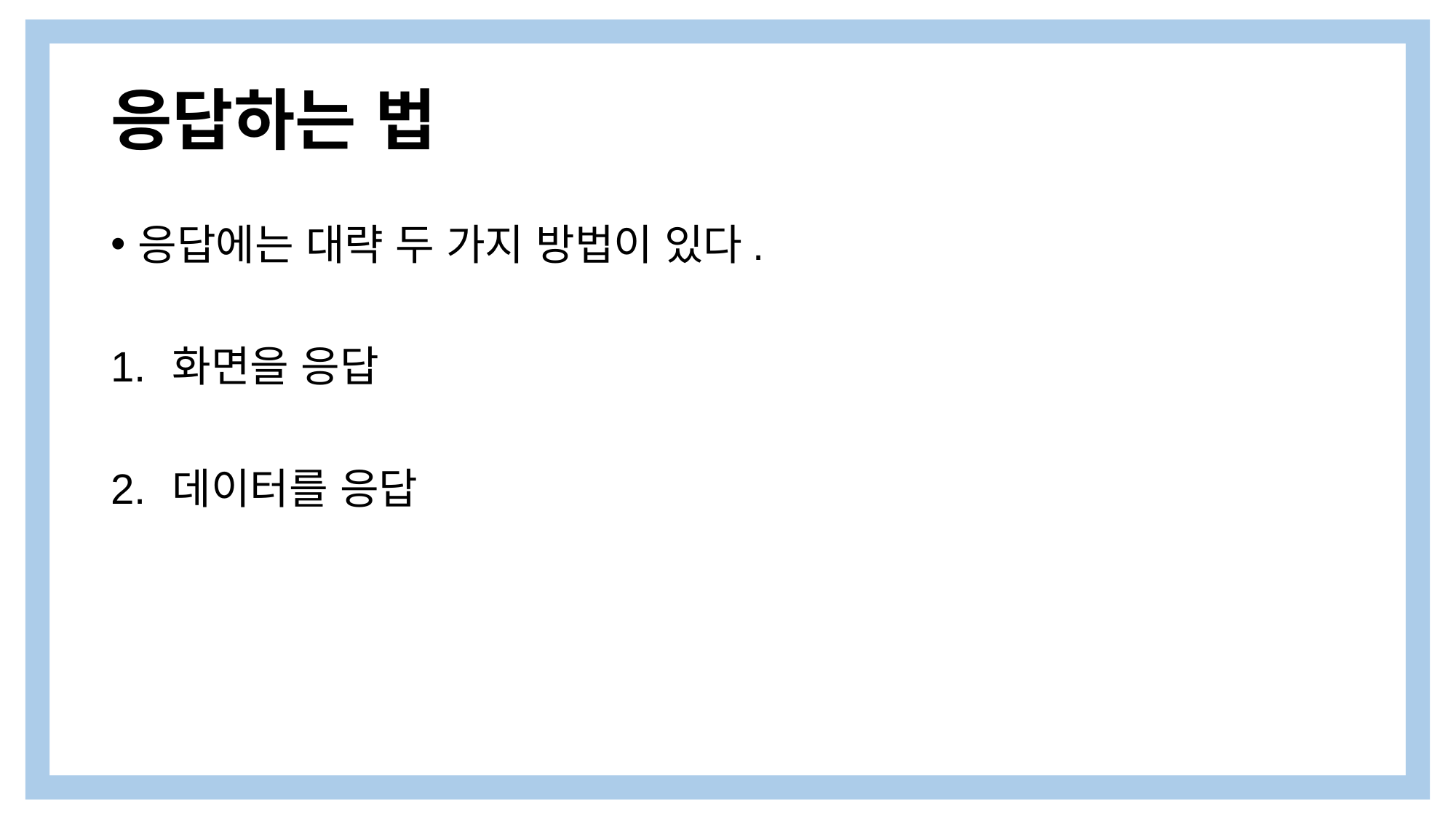

# 응답하는 법
응답에는 대략 두 가지 방법이 있다.

화면을 응답

데이터를 응답